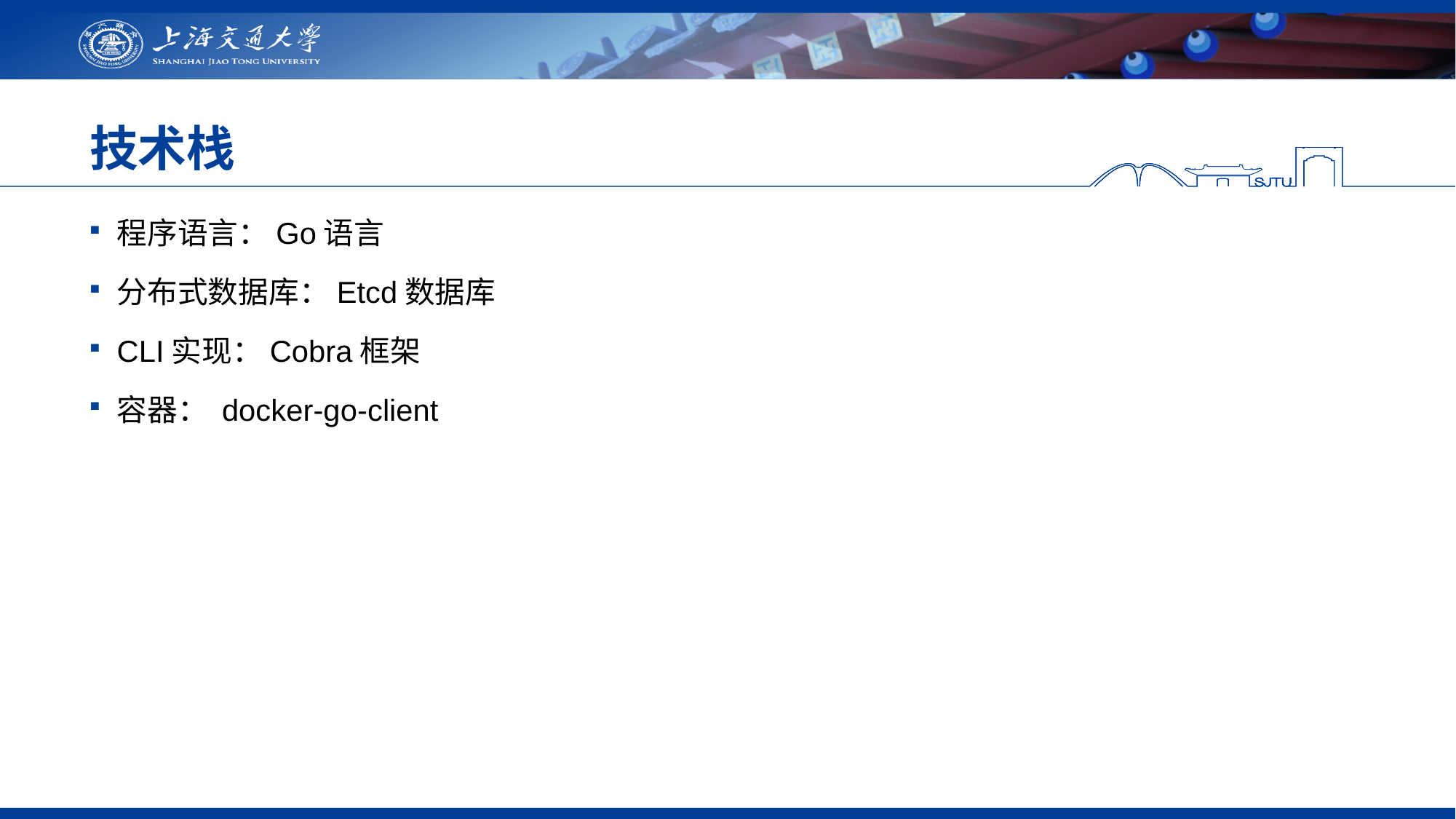

# 技术栈
程序语言：Go语言
分布式数据库：Etcd数据库
CLI实现：Cobra框架
容器： docker-go-client